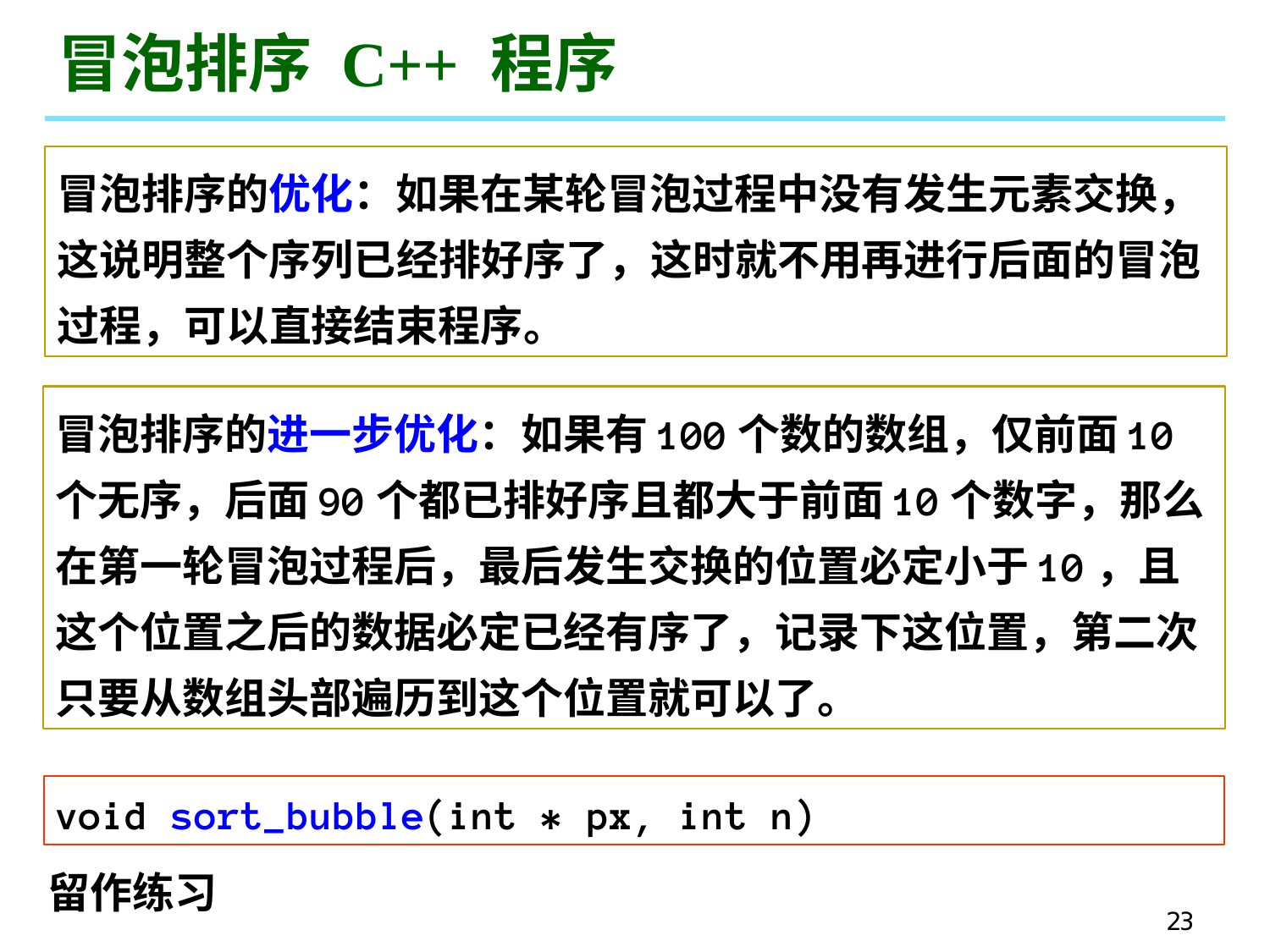

# 冒泡排序 C++ 程序
冒泡排序的优化：如果在某轮冒泡过程中没有发生元素交换，这说明整个序列已经排好序了，这时就不用再进行后面的冒泡过程，可以直接结束程序。
冒泡排序的进一步优化：如果有100个数的数组，仅前面10个无序，后面90个都已排好序且都大于前面10个数字，那么在第一轮冒泡过程后，最后发生交换的位置必定小于10，且这个位置之后的数据必定已经有序了，记录下这位置，第二次只要从数组头部遍历到这个位置就可以了。
void sort_bubble(int * px, int n)
留作练习
23